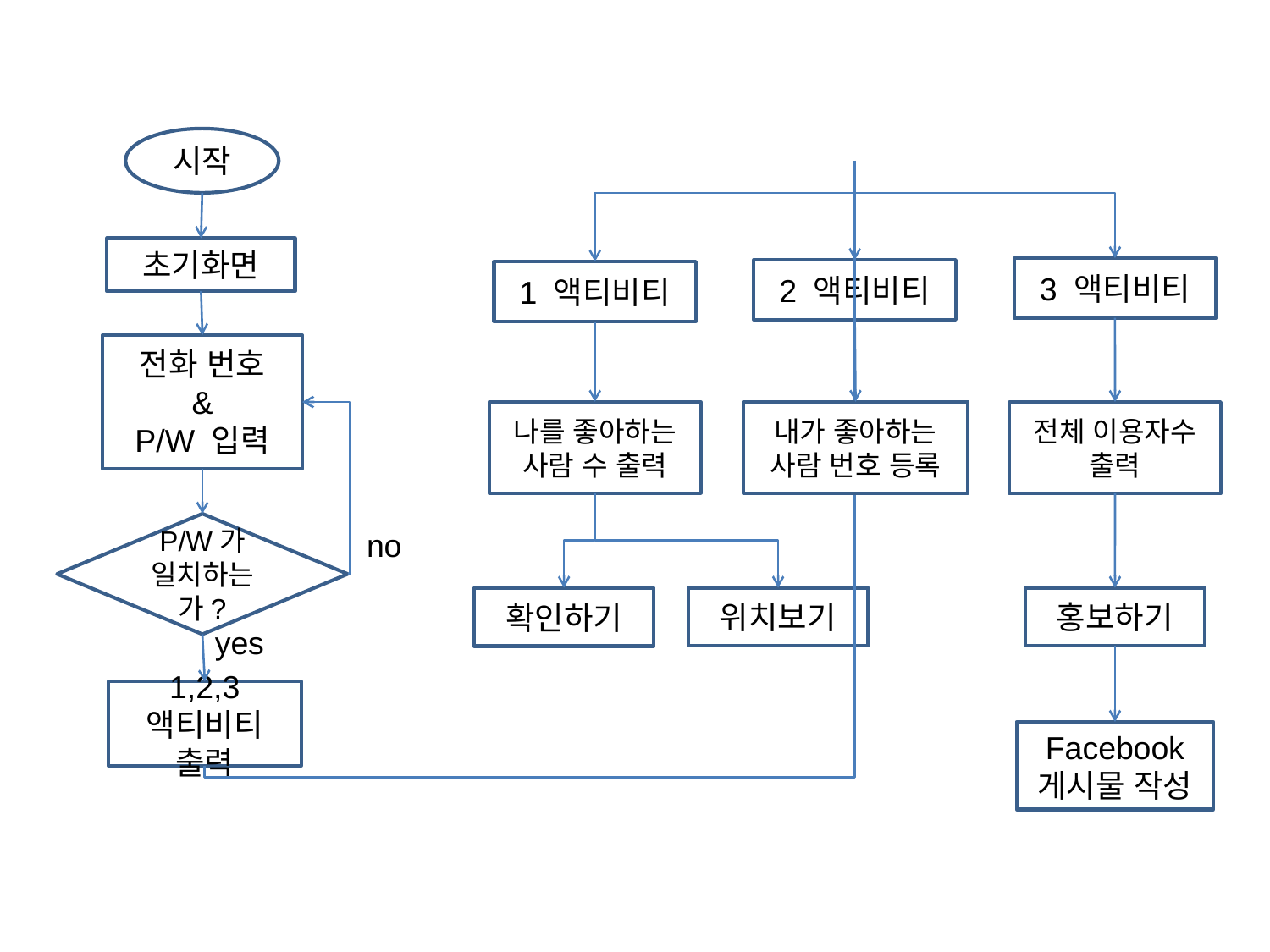

시작
초기화면
3 액티비티
2 액티비티
1 액티비티
전화 번호
&
P/W 입력
내가 좋아하는 사람 번호 등록
나를 좋아하는 사람 수 출력
전체 이용자수 출력
P/W가
일치하는가?
no
확인하기
위치보기
홍보하기
yes
1,2,3 액티비티 출력
Facebook 게시물 작성